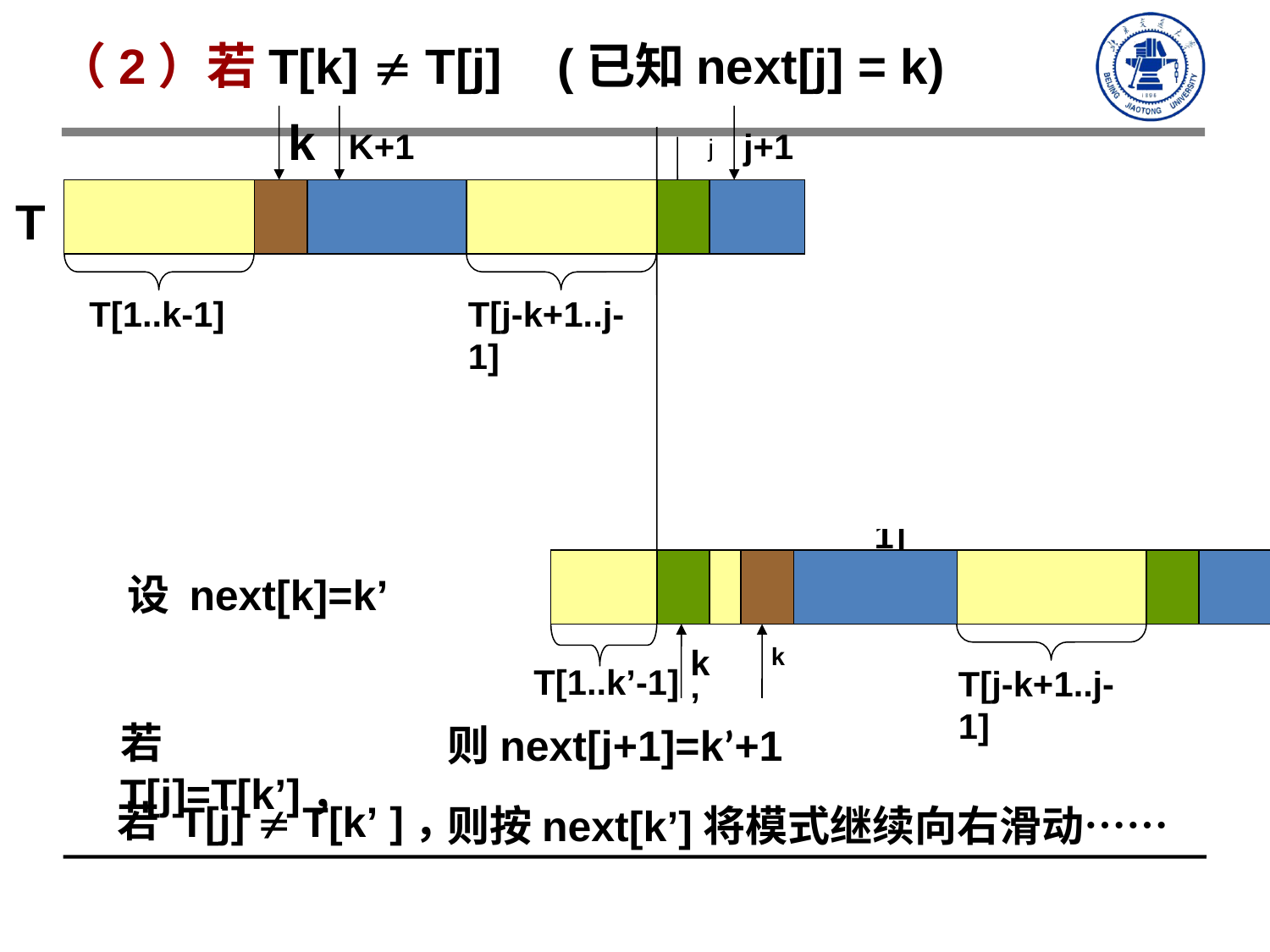

（2）若T[k] ≠ T[j]    (已知next[j] = k)
k

K+1

j+1
j

T

T[1..k-1]

T[j-k+1..j-1]

T[1..k-1]

T[j-k+1..j-1]

k

T[1..k’-1]

k’

k

T[j-k+1..j-1]
设 next[k]=k’
则next[j+1]=k’+1
若 T[j]=T[k’]，
若 T[j] ≠ T[k’ ]，
则按next[k’]将模式继续向右滑动……